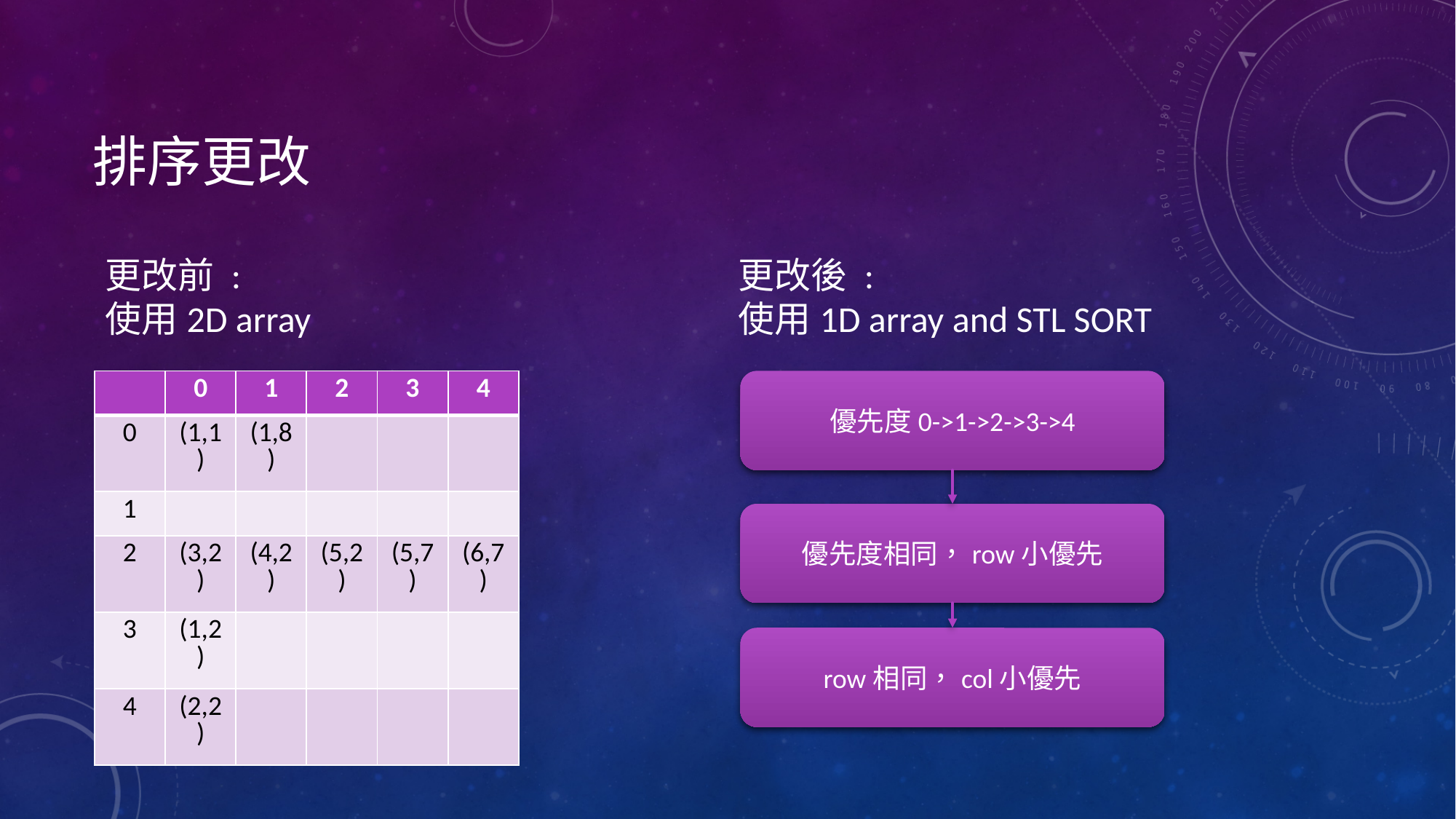

# 排序更改
更改前 :
使用2D array
更改後 :
使用1D array and STL SORT
|  | 0 | 1 | 2 | 3 | 4 |
| --- | --- | --- | --- | --- | --- |
| 0 | (1,1) | (1,8) |  |  |  |
| 1 |  |  |  |  |  |
| 2 | (3,2) | (4,2) | (5,2) | (5,7) | (6,7) |
| 3 | (1,2) |  |  |  |  |
| 4 | (2,2) |  |  |  |  |
優先度0->1->2->3->4
優先度相同，row小優先
row相同，col小優先